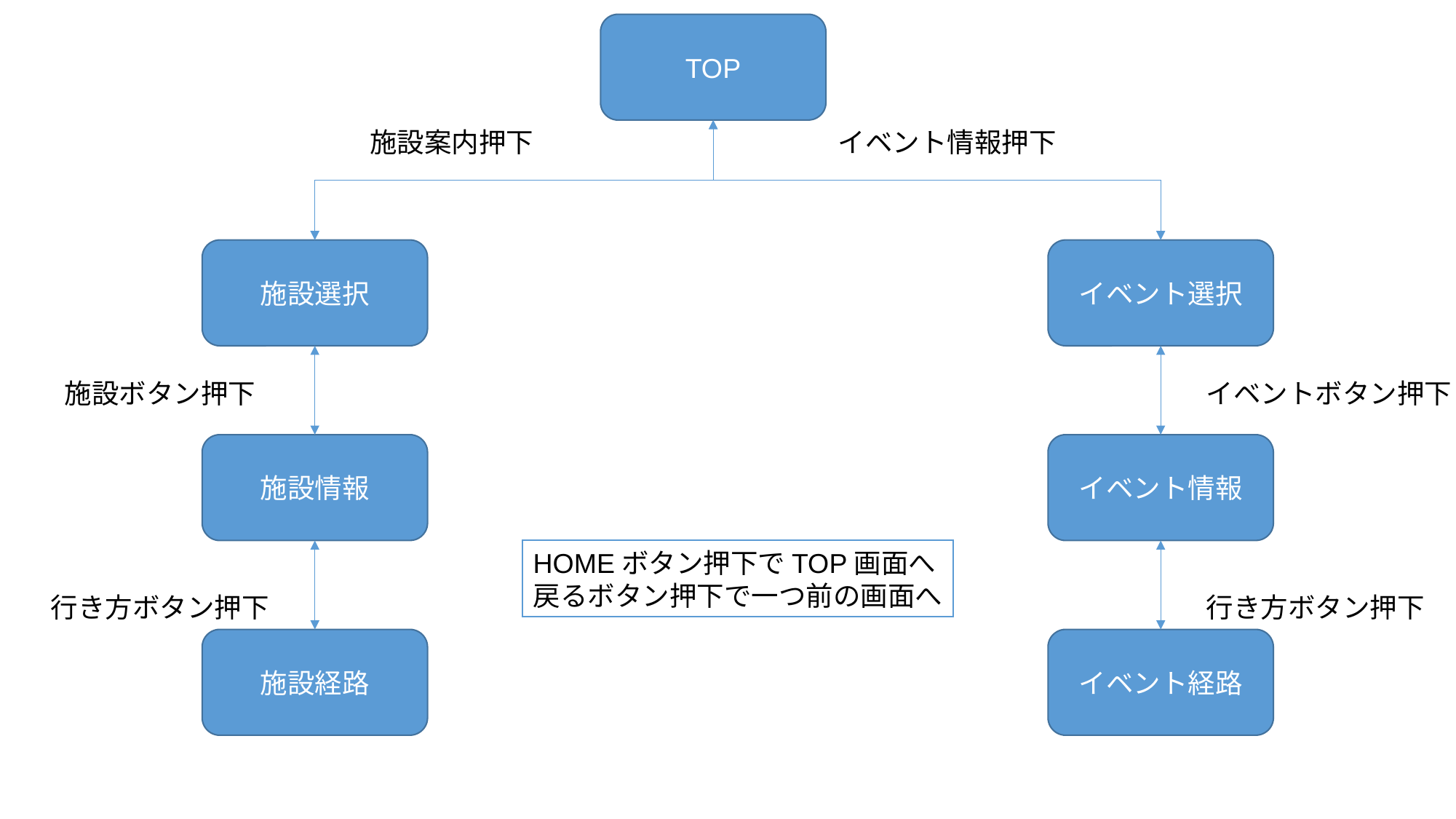

TOP
施設案内押下
イベント情報押下
施設選択
イベント選択
施設ボタン押下
イベントボタン押下
施設情報
イベント情報
HOMEボタン押下でTOP画面へ
戻るボタン押下で一つ前の画面へ
行き方ボタン押下
行き方ボタン押下
施設経路
イベント経路